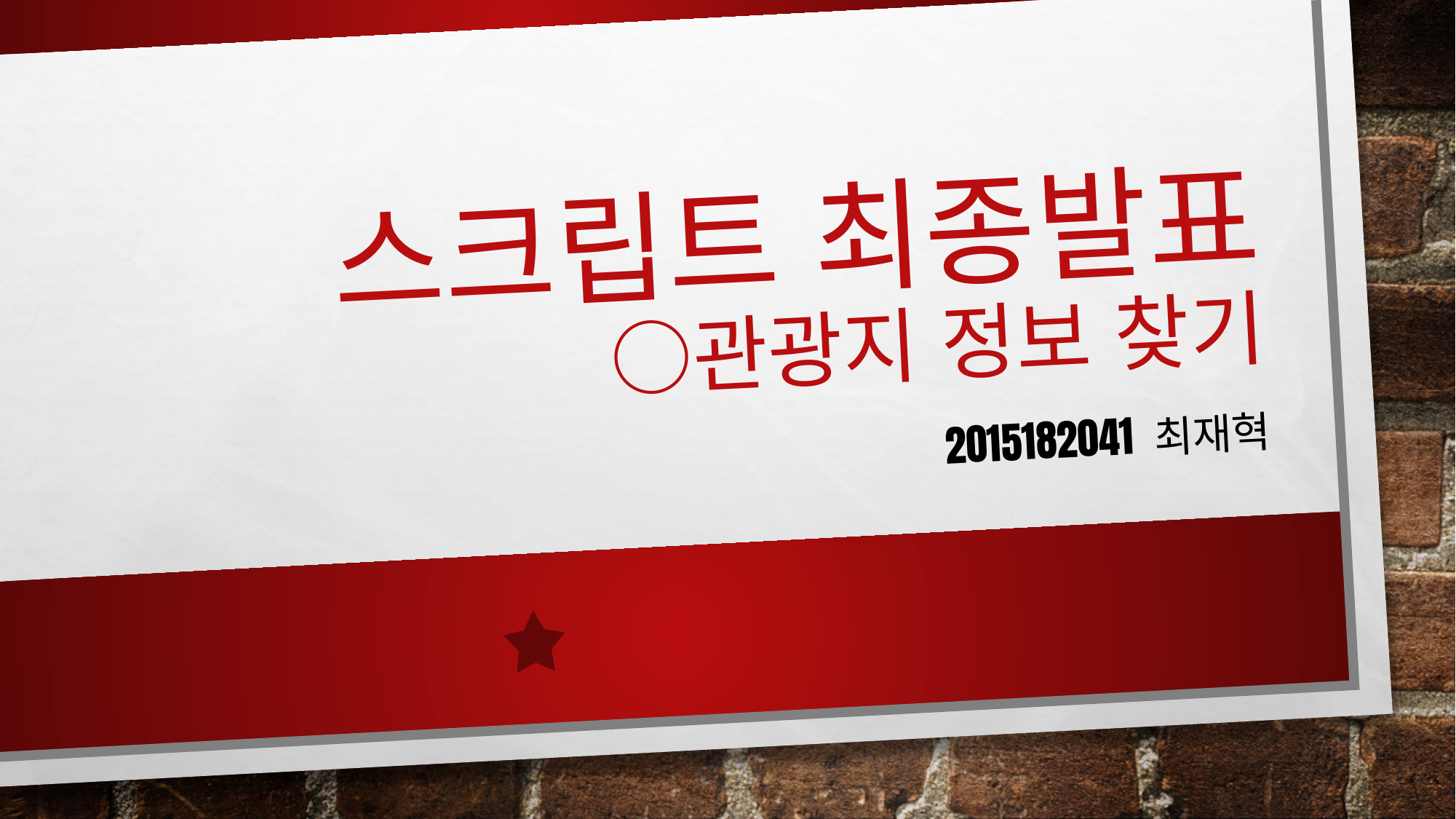

# 스크립트 최종발표 ○관광지 정보 찾기
2015182041 최재혁